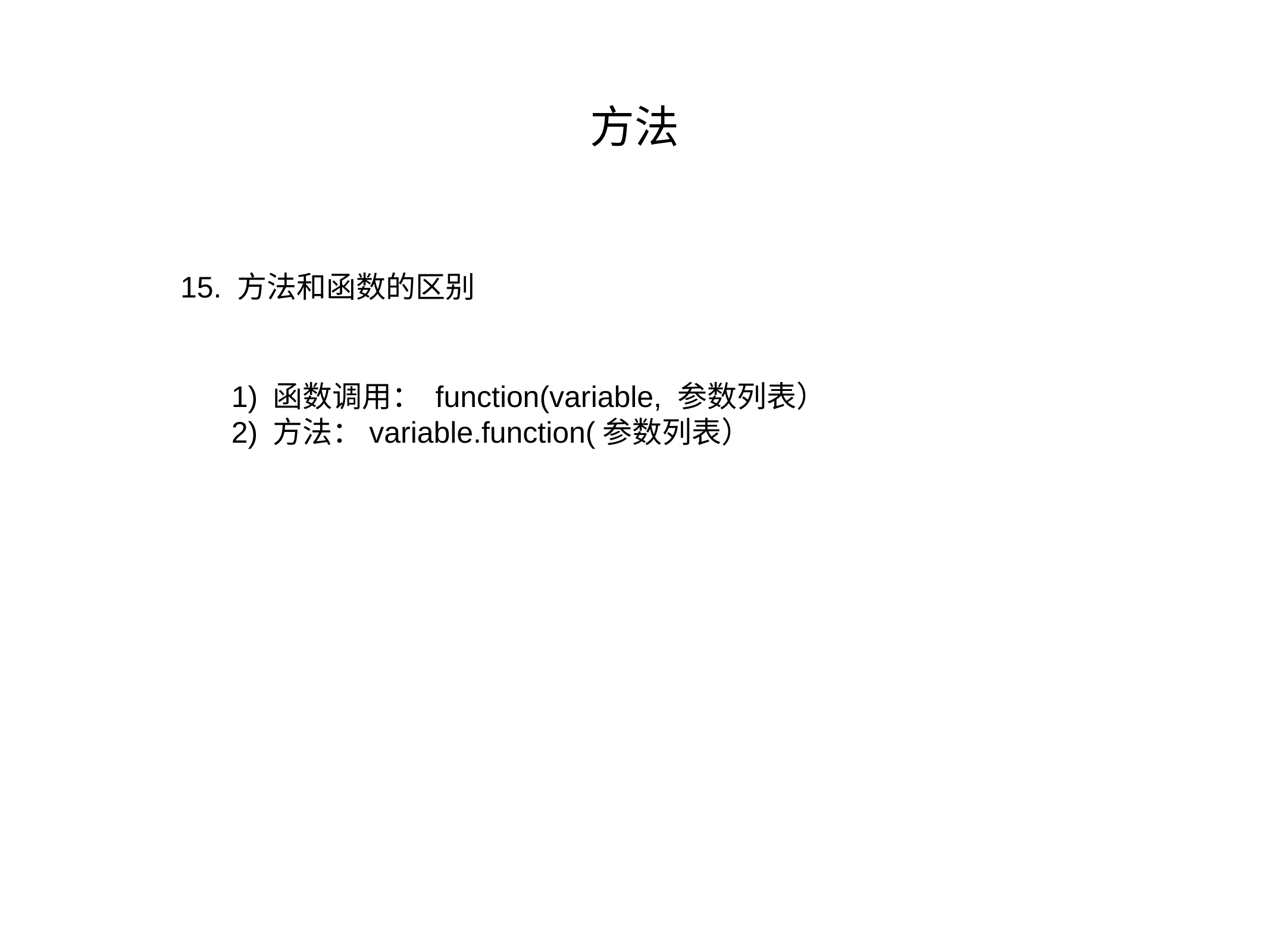

方法
15. 方法和函数的区别

函数调用： function(variable, 参数列表）
方法：variable.function(参数列表）